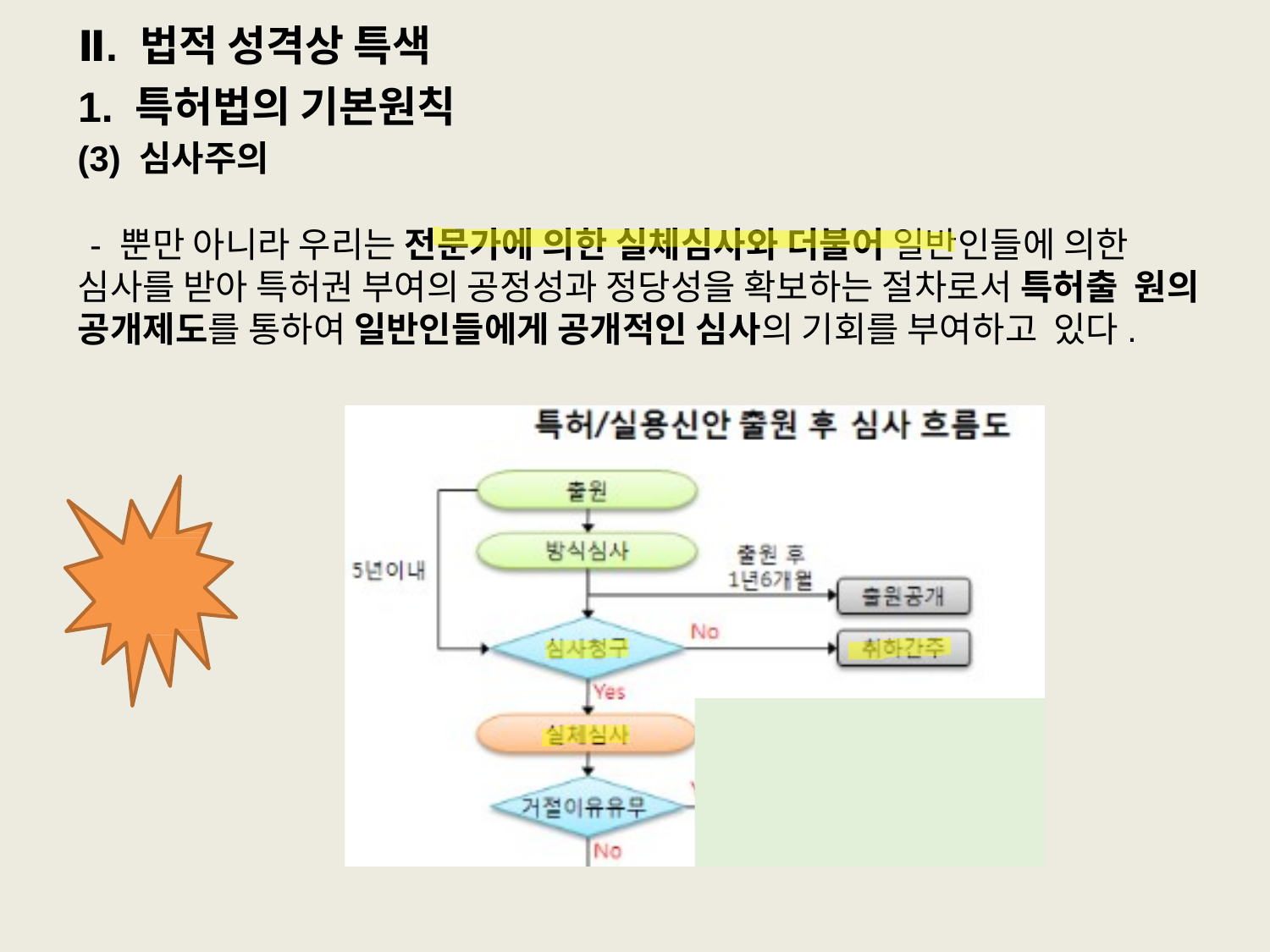

# Ⅱ. 법적 성격상 특색
1. 특허법의 기본원칙
(3) 심사주의

- 뿐만 아니라 우리는 전문가에 의한 실체심사와 더불어 일반인들에 의한  심사를 받아 특허권 부여의 공정성과 정당성을 확보하는 절차로서 특허출  원의 공개제도를 통하여 일반인들에게 공개적인 심사의 기회를 부여하고  있다.